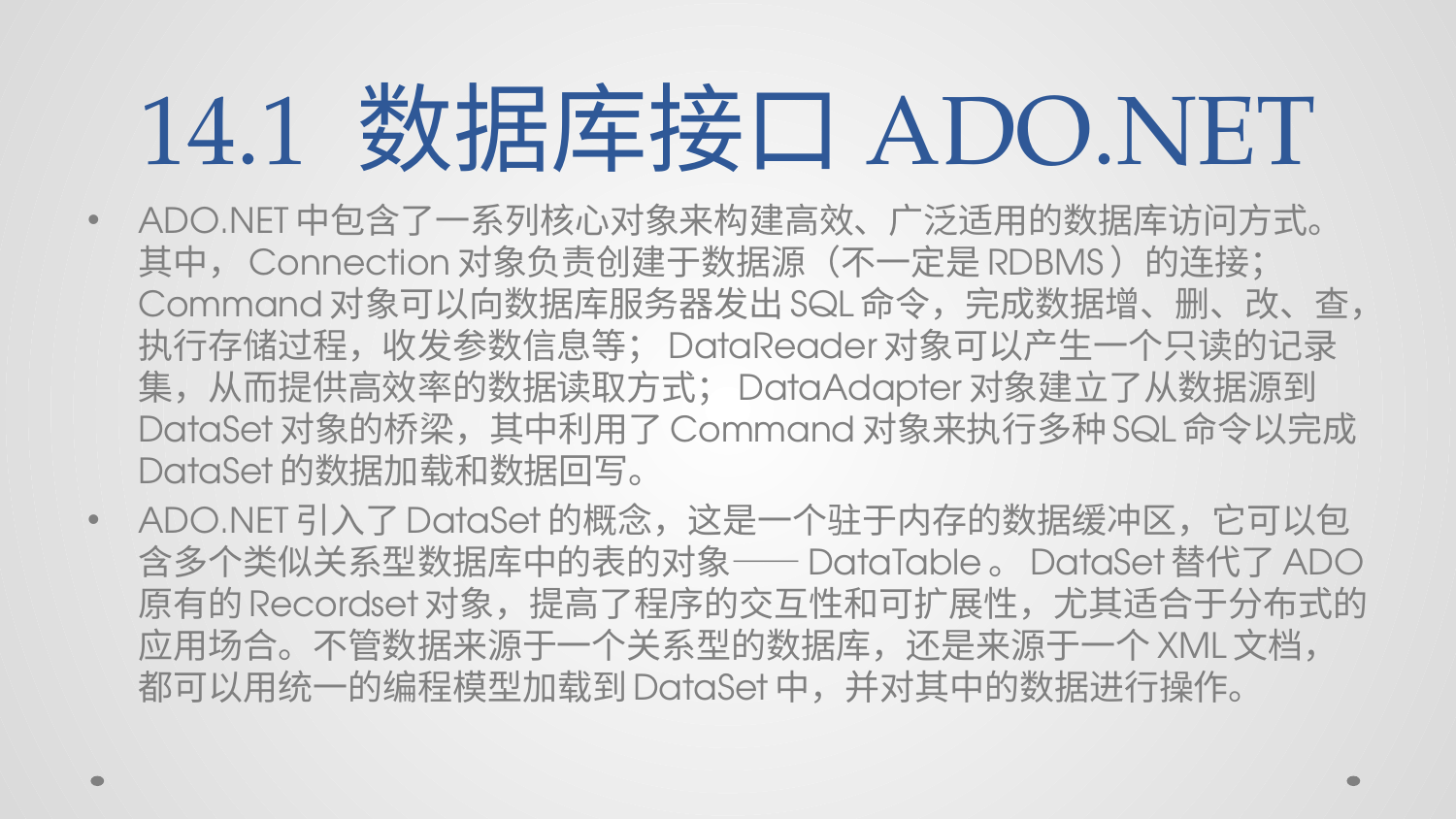

# 14.1 数据库接口ADO.NET
ADO.NET中包含了一系列核心对象来构建高效、广泛适用的数据库访问方式。其中，Connection对象负责创建于数据源（不一定是RDBMS）的连接；Command对象可以向数据库服务器发出SQL命令，完成数据增、删、改、查，执行存储过程，收发参数信息等；DataReader对象可以产生一个只读的记录集，从而提供高效率的数据读取方式；DataAdapter对象建立了从数据源到DataSet对象的桥梁，其中利用了Command对象来执行多种SQL命令以完成DataSet的数据加载和数据回写。
ADO.NET引入了DataSet的概念，这是一个驻于内存的数据缓冲区，它可以包含多个类似关系型数据库中的表的对象——DataTable。DataSet替代了ADO原有的Recordset对象，提高了程序的交互性和可扩展性，尤其适合于分布式的应用场合。不管数据来源于一个关系型的数据库，还是来源于一个XML文档，都可以用统一的编程模型加载到DataSet中，并对其中的数据进行操作。